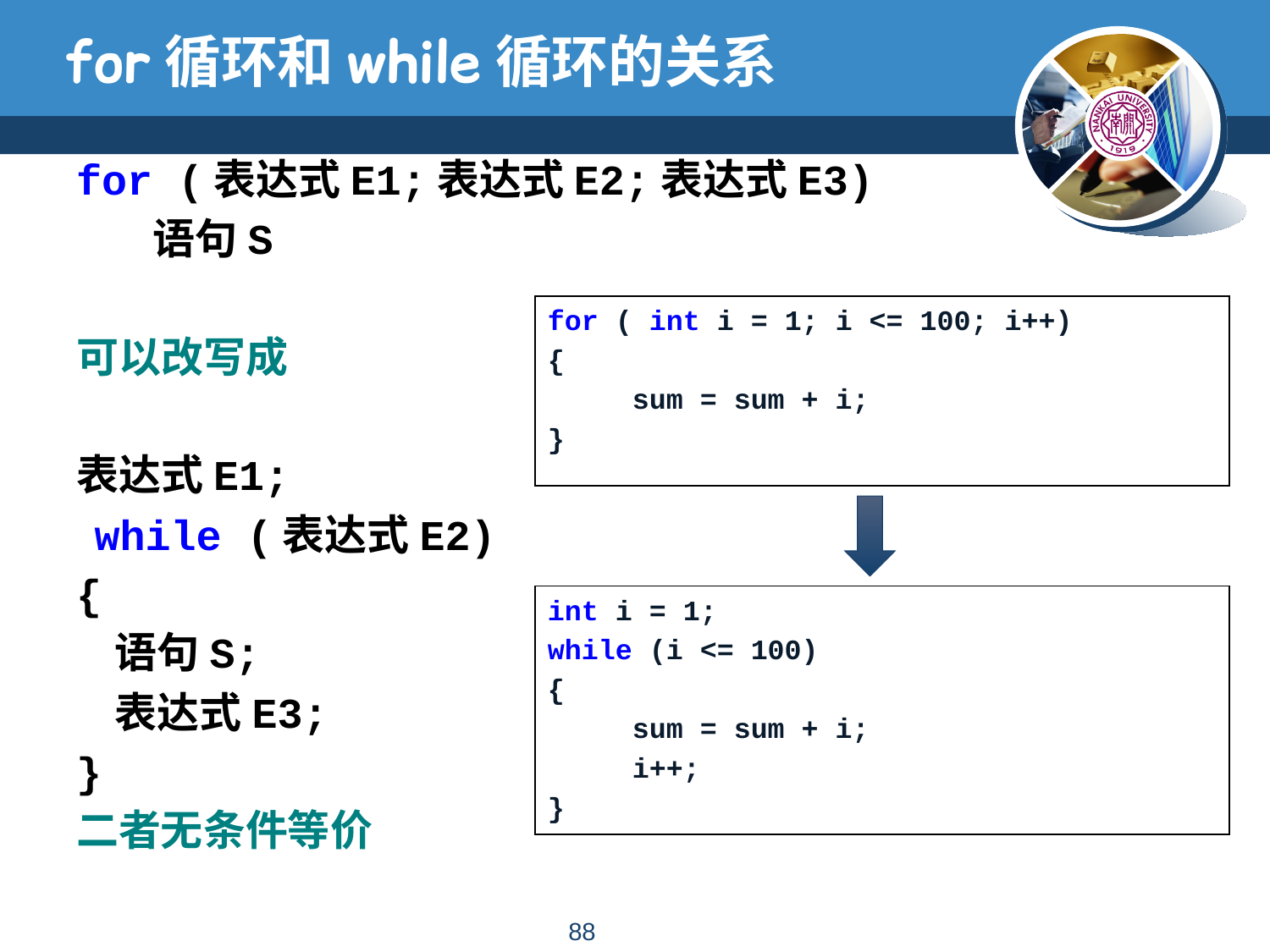

# for循环和while循环的关系
for (表达式E1;表达式E2;表达式E3)
       语句S

可以改写成

表达式E1;
 while (表达式E2)
{
   语句S;
   表达式E3;
}
二者无条件等价

for ( int i = 1; i <= 100; i++)
{
     sum = sum + i;
}

int i = 1;
while (i <= 100)
{
     sum = sum + i;
     i++;
}

88